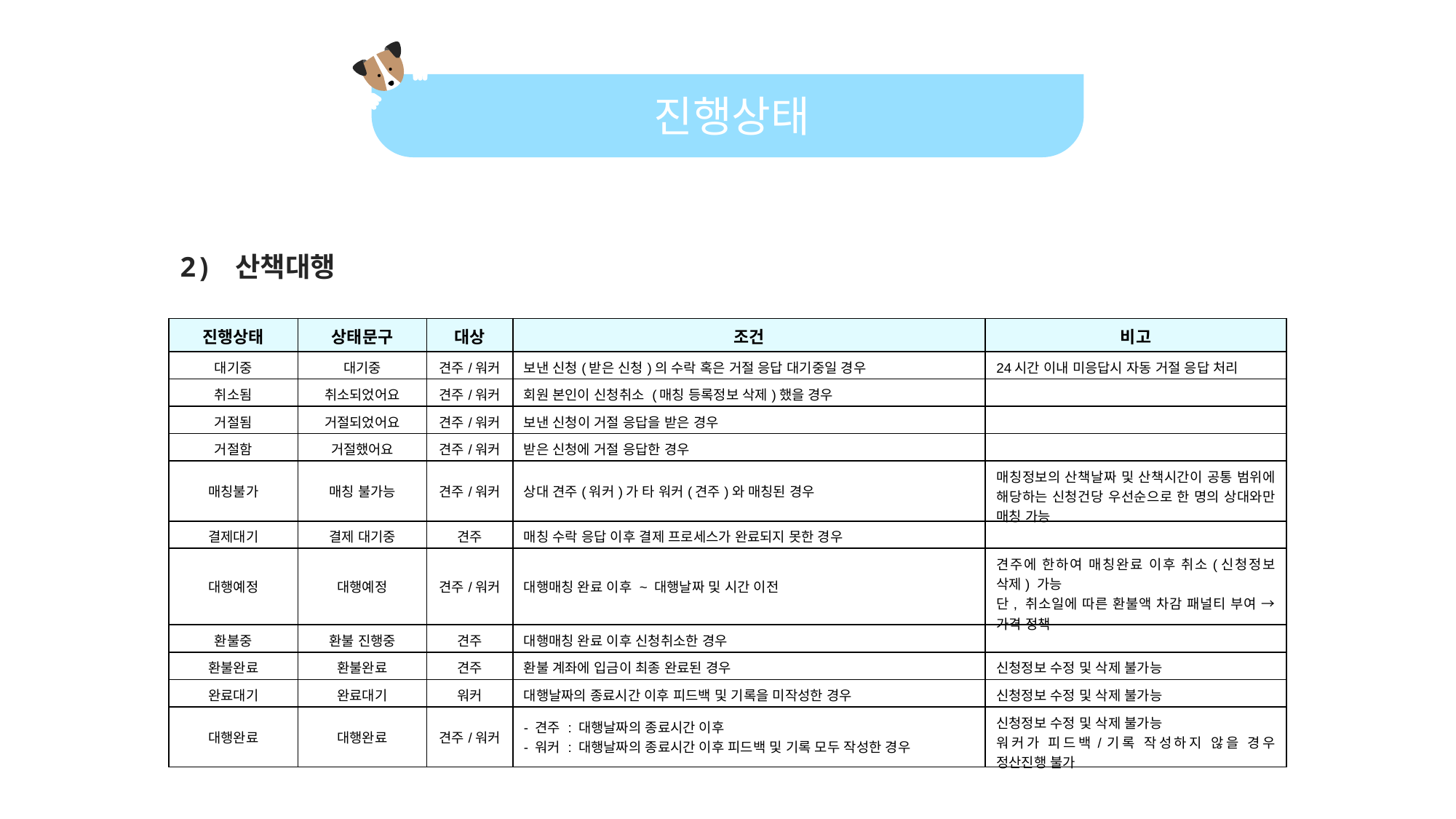

진행상태

2) 산책대행
| 진행상태 | 상태문구 | 대상 | 조건 | 비고 |
| --- | --- | --- | --- | --- |
| 대기중 | 대기중 | 견주/워커 | 보낸 신청(받은 신청)의 수락 혹은 거절 응답 대기중일 경우 | 24시간 이내 미응답시 자동 거절 응답 처리 |
| 취소됨 | 취소되었어요 | 견주/워커 | 회원 본인이 신청취소 (매칭 등록정보 삭제)했을 경우 |  |
| 거절됨 | 거절되었어요 | 견주/워커 | 보낸 신청이 거절 응답을 받은 경우 |  |
| 거절함 | 거절했어요 | 견주/워커 | 받은 신청에 거절 응답한 경우 |  |
| 매칭불가 | 매칭 불가능 | 견주/워커 | 상대 견주(워커)가 타 워커(견주)와 매칭된 경우 | 매칭정보의 산책날짜 및 산책시간이 공통 범위에 해당하는 신청건당 우선순으로 한 명의 상대와만 매칭 가능 |
| 결제대기 | 결제 대기중 | 견주 | 매칭 수락 응답 이후 결제 프로세스가 완료되지 못한 경우 |  |
| 대행예정 | 대행예정 | 견주/워커 | 대행매칭 완료 이후 ~ 대행날짜 및 시간 이전 | 견주에 한하여 매칭완료 이후 취소(신청정보 삭제) 가능 단, 취소일에 따른 환불액 차감 패널티 부여 → 가격 정책 |
| 환불중 | 환불 진행중 | 견주 | 대행매칭 완료 이후 신청취소한 경우 |  |
| 환불완료 | 환불완료 | 견주 | 환불 계좌에 입금이 최종 완료된 경우 | 신청정보 수정 및 삭제 불가능 |
| 완료대기 | 완료대기 | 워커 | 대행날짜의 종료시간 이후 피드백 및 기록을 미작성한 경우 | 신청정보 수정 및 삭제 불가능 |
| 대행완료 | 대행완료 | 견주/워커 | - 견주 : 대행날짜의 종료시간 이후 - 워커 : 대행날짜의 종료시간 이후 피드백 및 기록 모두 작성한 경우 | 신청정보 수정 및 삭제 불가능 워커가 피드백/기록 작성하지 않을 경우 정산진행 불가 |